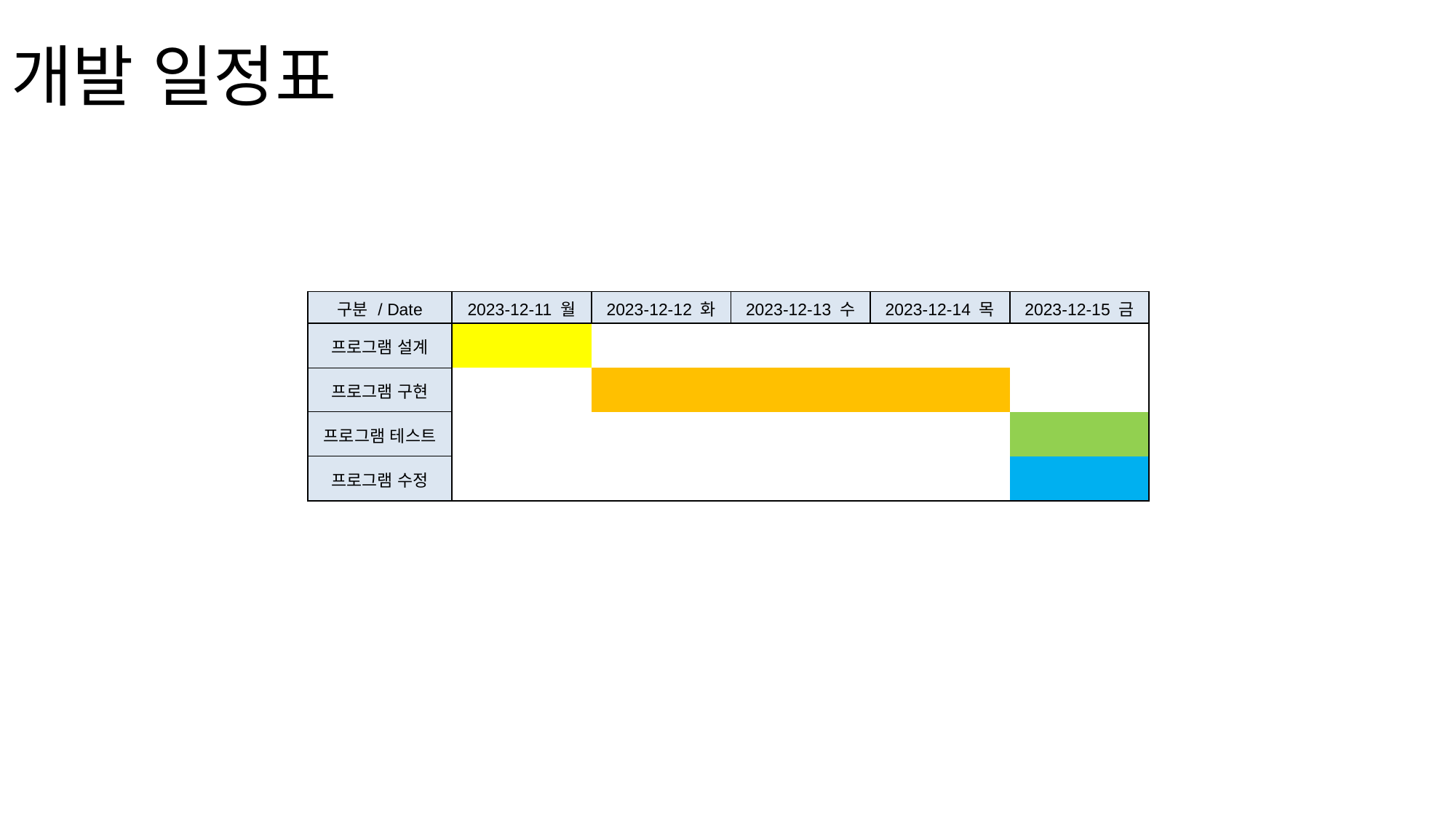

# 개발 일정표
| 구분 / Date | 2023-12-11 월 | 2023-12-12 화 | 2023-12-13 수 | 2023-12-14 목 | 2023-12-15 금 |
| --- | --- | --- | --- | --- | --- |
| 프로그램 설계 |  |  |  |  |  |
| 프로그램 구현 |  |  |  |  |  |
| 프로그램 테스트 |  |  |  |  |  |
| 프로그램 수정 |  |  |  |  |  |